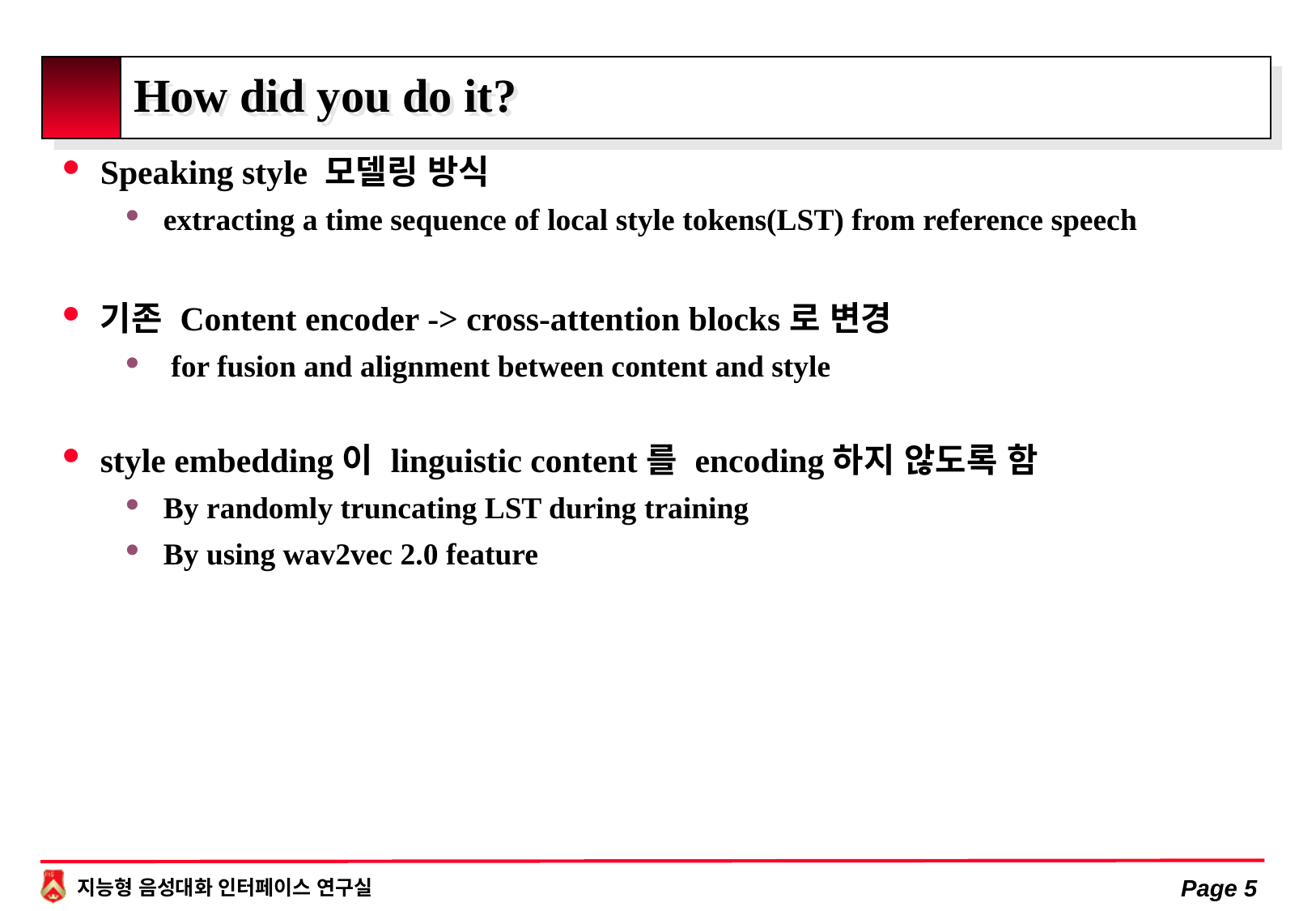

# How did you do it?
Speaking style 모델링 방식
extracting a time sequence of local style tokens(LST) from reference speech

기존 Content encoder -> cross-attention blocks로 변경
 for fusion and alignment between content and style

style embedding이 linguistic content를 encoding하지 않도록 함
By randomly truncating LST during training
By using wav2vec 2.0 feature
Page 5